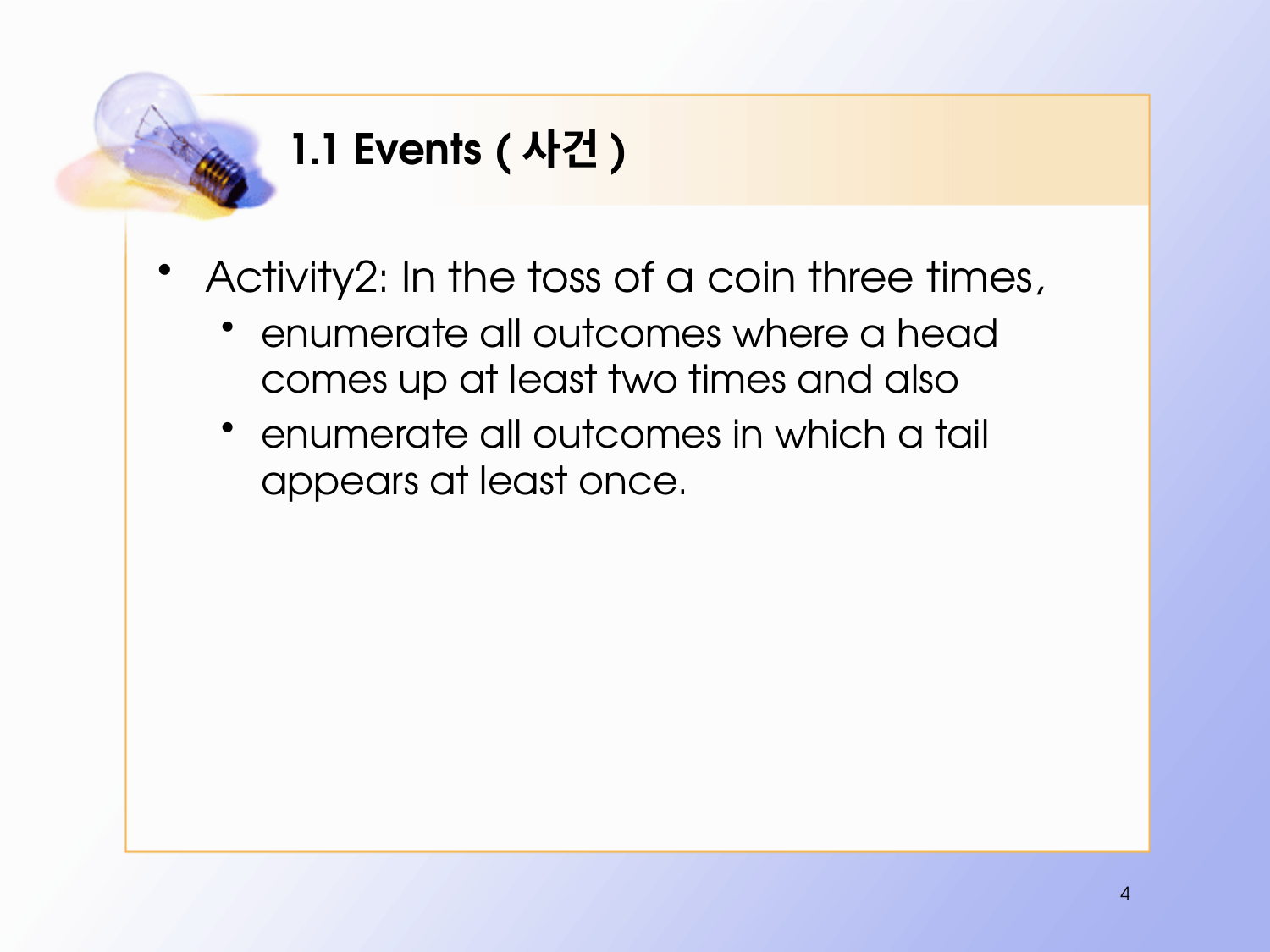

# 1.1 Events (사건)
Activity2: In the toss of a coin three times,
enumerate all outcomes where a head comes up at least two times and also
enumerate all outcomes in which a tail appears at least once.
4